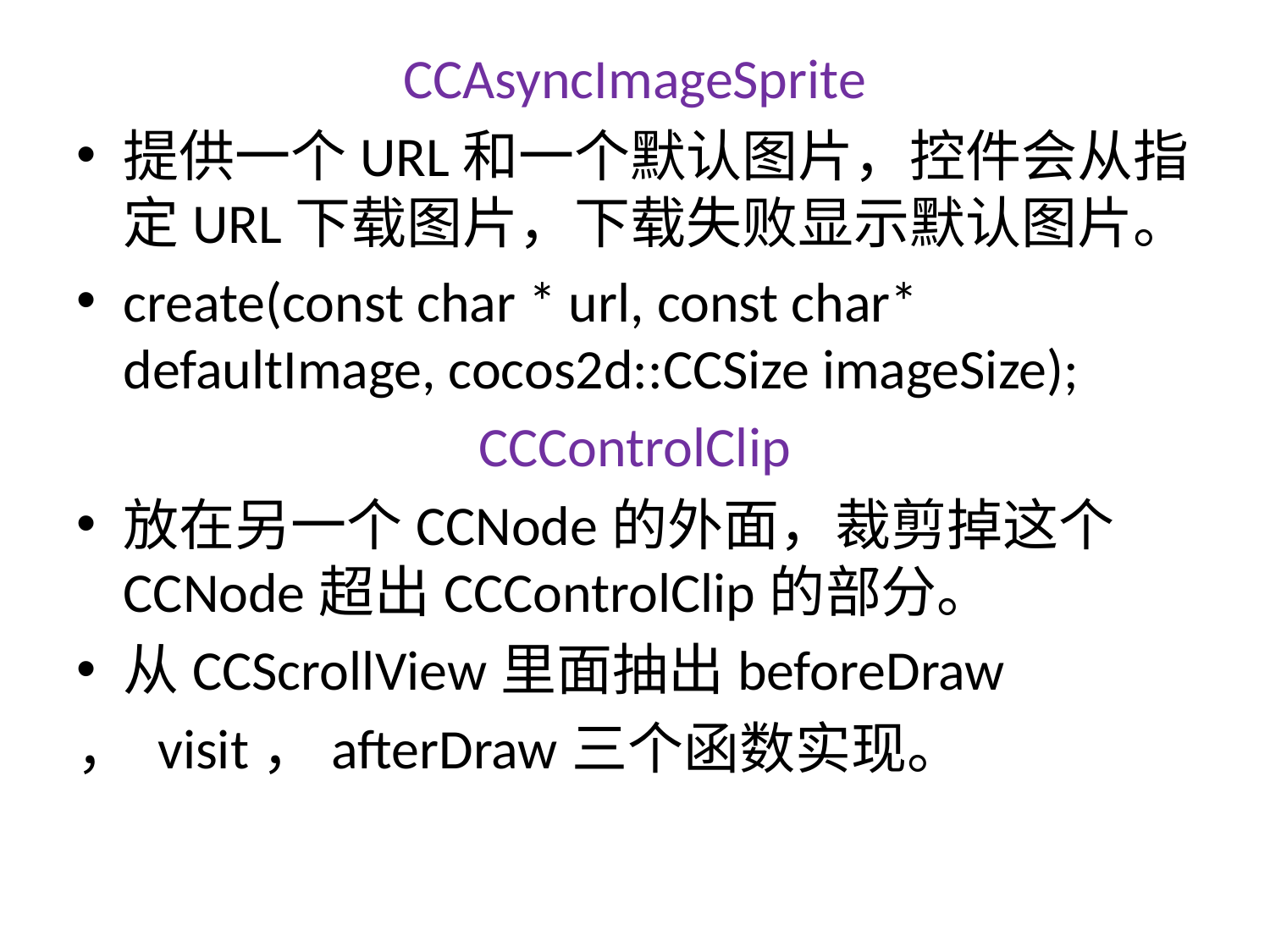

CCAsyncImageSprite
提供一个URL和一个默认图片，控件会从指定URL下载图片，下载失败显示默认图片。
create(const char * url, const char* defaultImage, cocos2d::CCSize imageSize);
CCControlClip
放在另一个CCNode的外面，裁剪掉这个CCNode超出CCControlClip的部分。
从CCScrollView里面抽出beforeDraw
， visit，afterDraw三个函数实现。